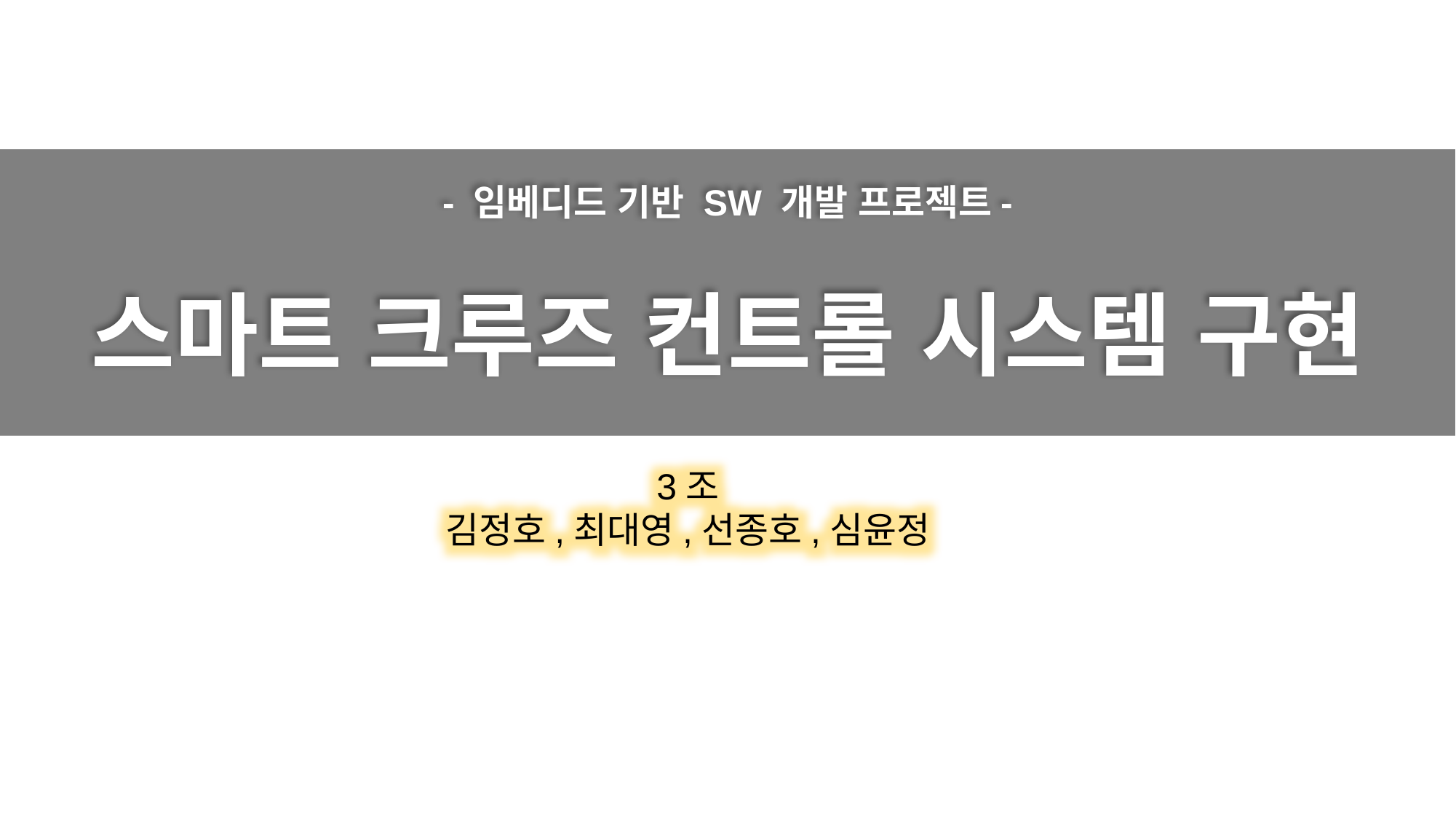

- 임베디드 기반 SW 개발 프로젝트-
스마트 크루즈 컨트롤 시스템 구현

3조
김정호,최대영,선종호,심윤정